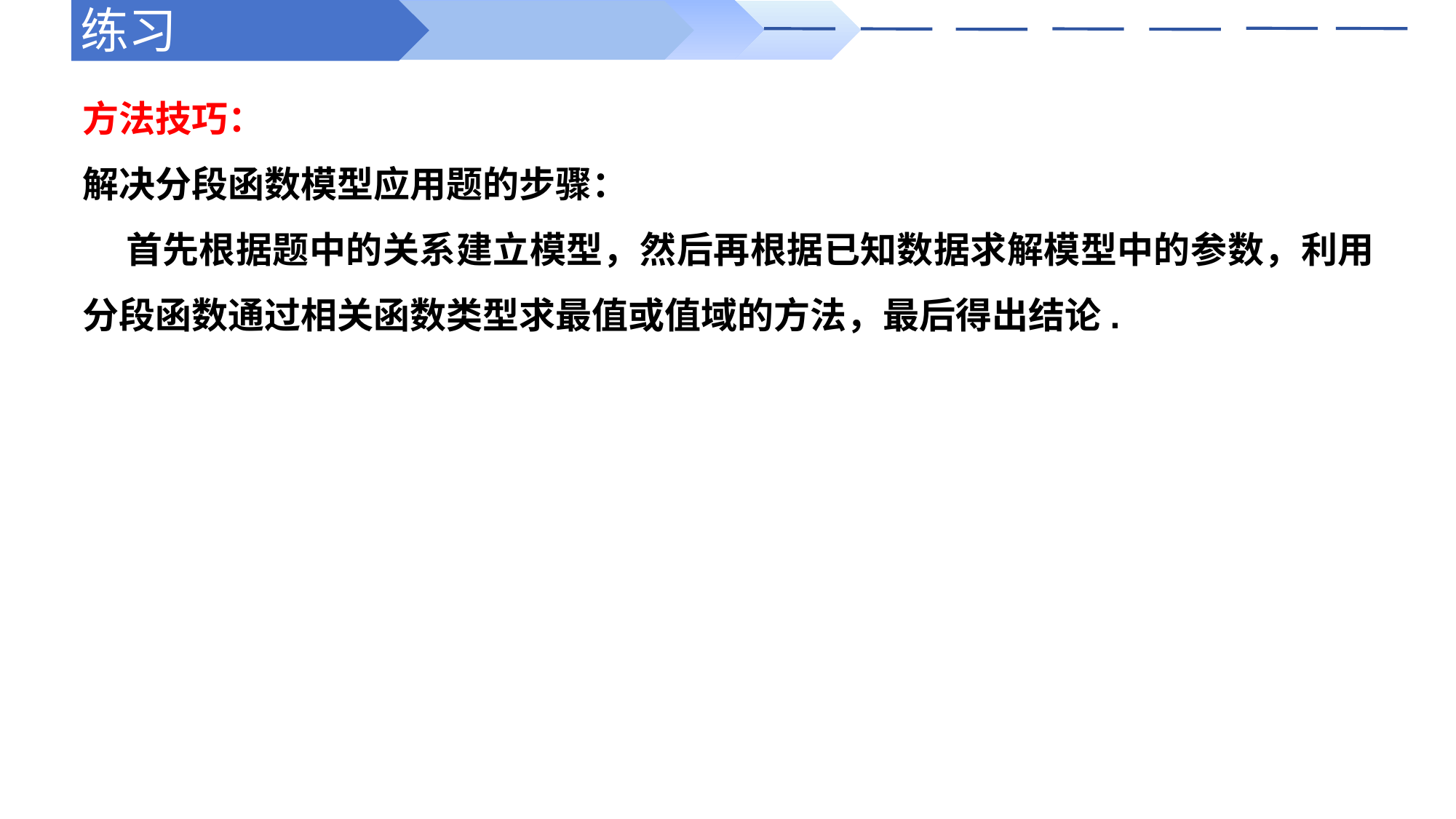

练习

方法技巧：
解决分段函数模型应用题的步骤：
    首先根据题中的关系建立模型，然后再根据已知数据求解模型中的参数，利用分段函数通过相关函数类型求最值或值域的方法，最后得出结论.